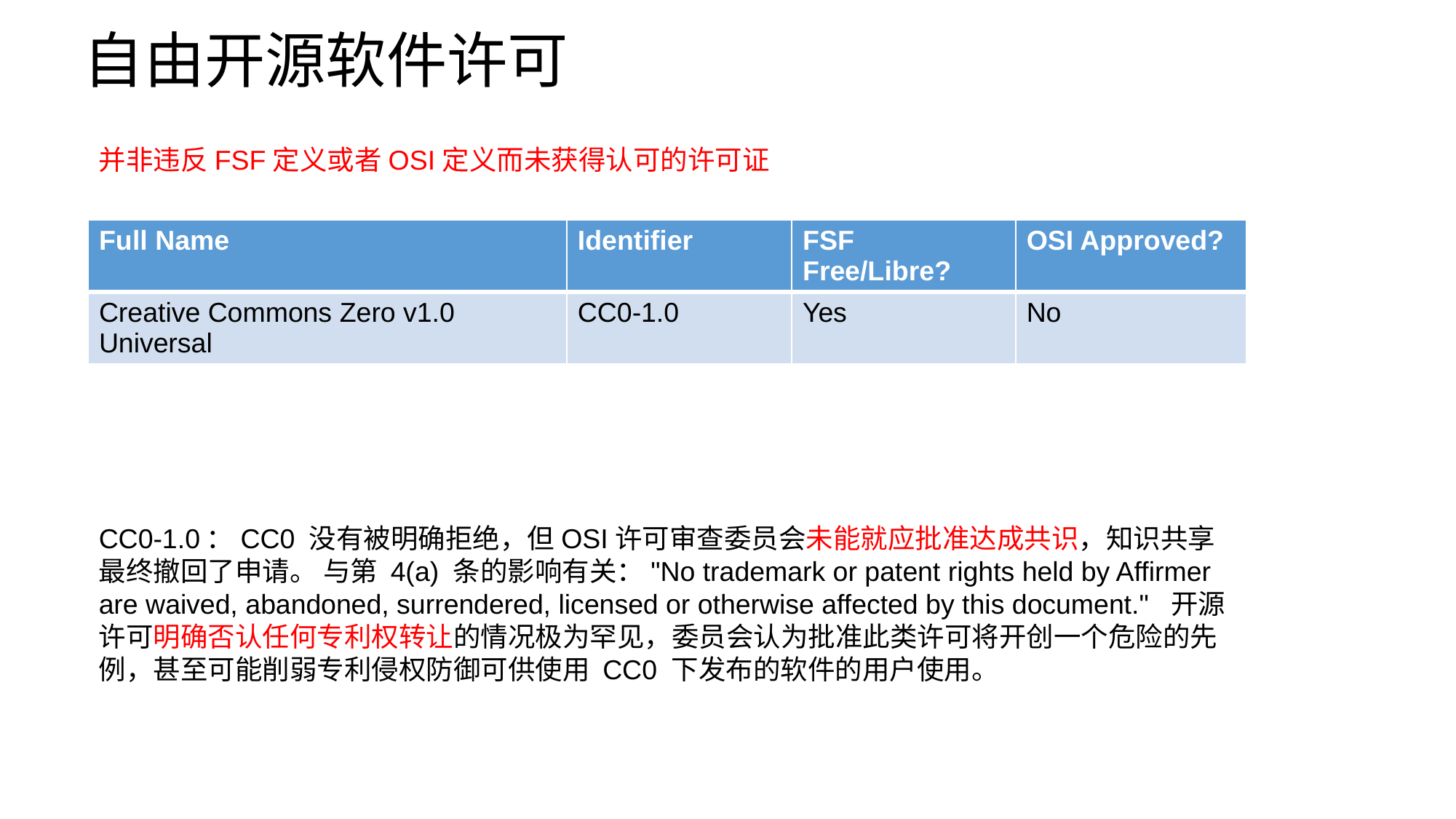

# 自由开源软件许可
并非违反FSF定义或者OSI定义而未获得认可的许可证
| Full Name | Identifier | FSF Free/Libre? | OSI Approved? |
| --- | --- | --- | --- |
| Creative Commons Zero v1.0 Universal | CC0-1.0 | Yes | No |
CC0-1.0：CC0 没有被明确拒绝，但OSI许可审查委员会未能就应批准达成共识，知识共享最终撤回了申请。 与第 4(a) 条的影响有关："No trademark or patent rights held by Affirmer are waived, abandoned, surrendered, licensed or otherwise affected by this document."  开源许可明确否认任何专利权转让的情况极为罕见，委员会认为批准此类许可将开创一个危险的先例，甚至可能削弱专利侵权防御可供使用 CC0 下发布的软件的用户使用。